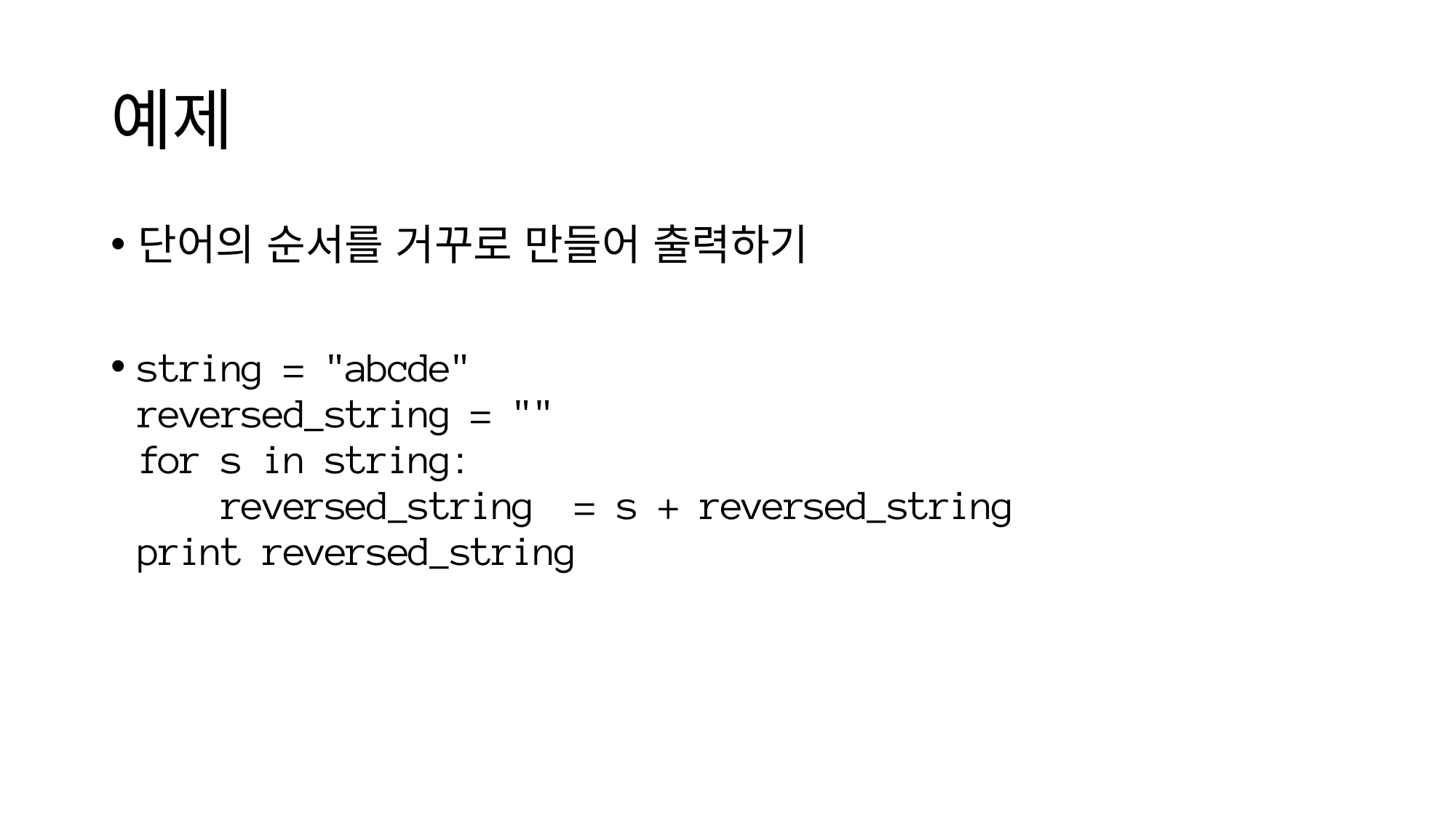

# 예제
단어의 순서를 거꾸로 만들어 출력하기

string = "abcde"
reversed_string = ""
for s in string:
    reversed_string  = s + reversed_string
print reversed_string